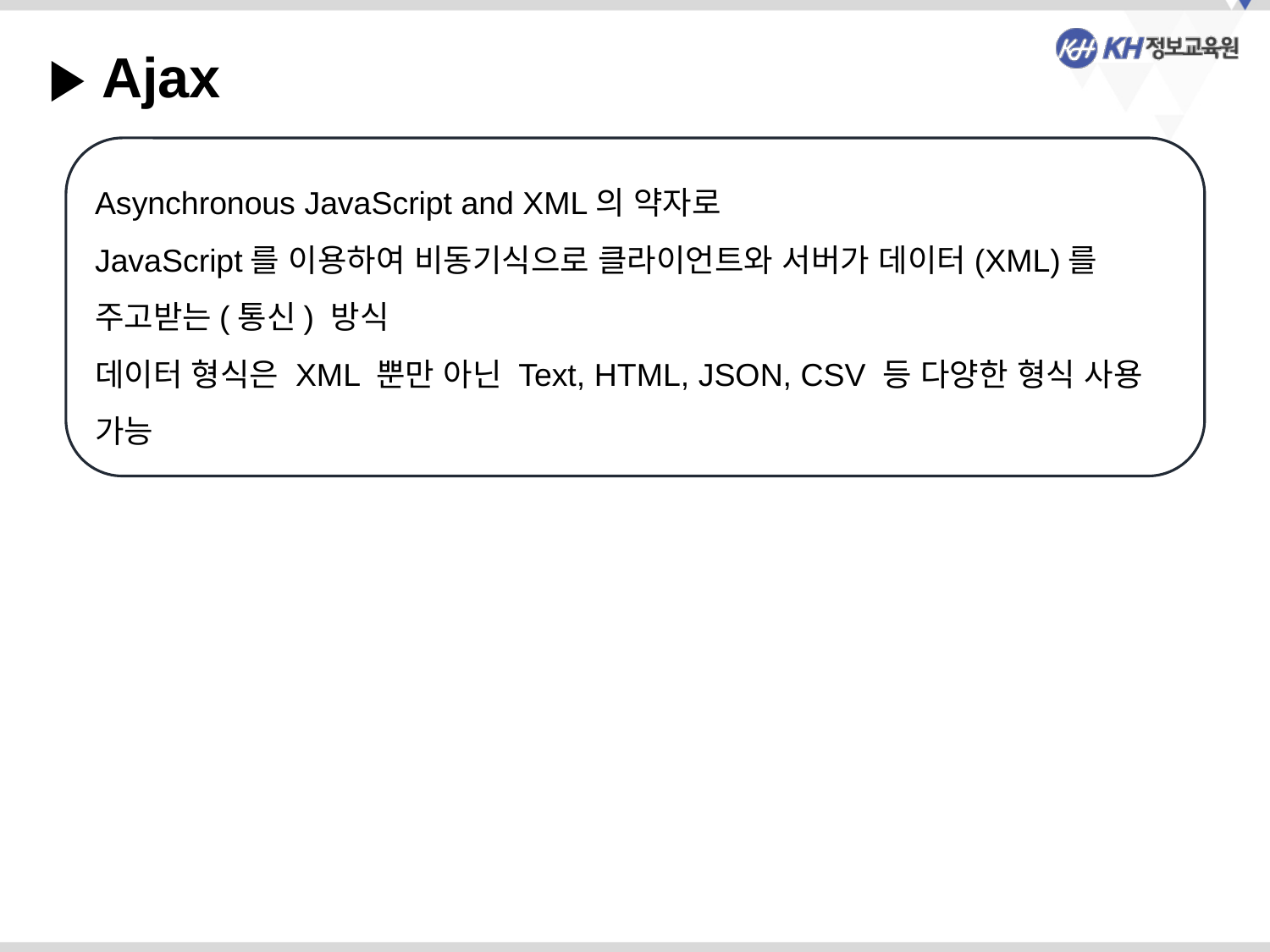

▶ Ajax
Asynchronous JavaScript and XML의 약자로
JavaScript를 이용하여 비동기식으로 클라이언트와 서버가 데이터(XML)를
주고받는(통신) 방식
데이터 형식은 XML 뿐만 아닌 Text, HTML, JSON, CSV 등 다양한 형식 사용 가능